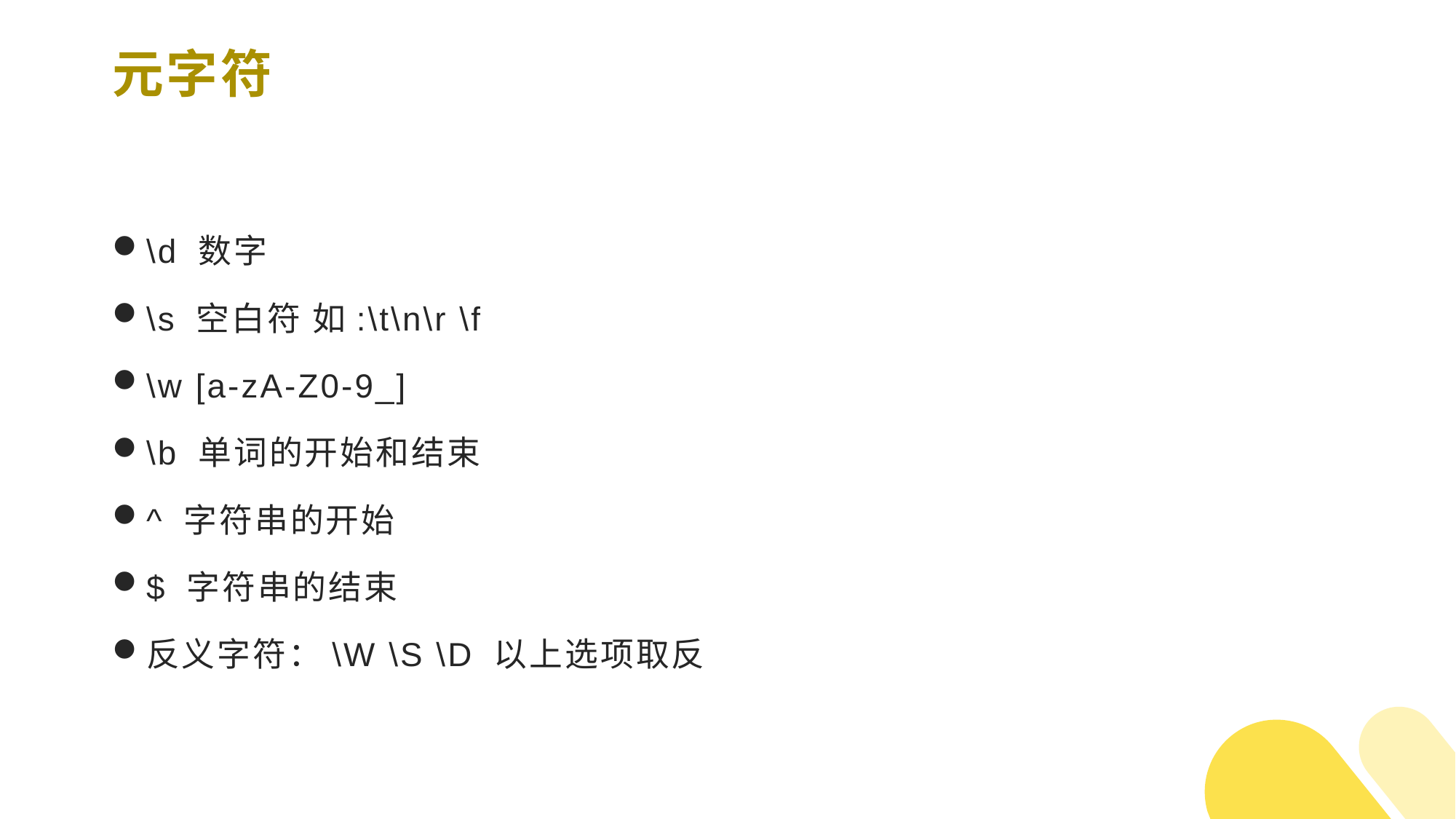

元字符
\d 数字
\s 空白符 如:\t\n\r \f
\w [a-zA-Z0-9_]
\b 单词的开始和结束
^ 字符串的开始
$ 字符串的结束
反义字符：\W \S \D 以上选项取反